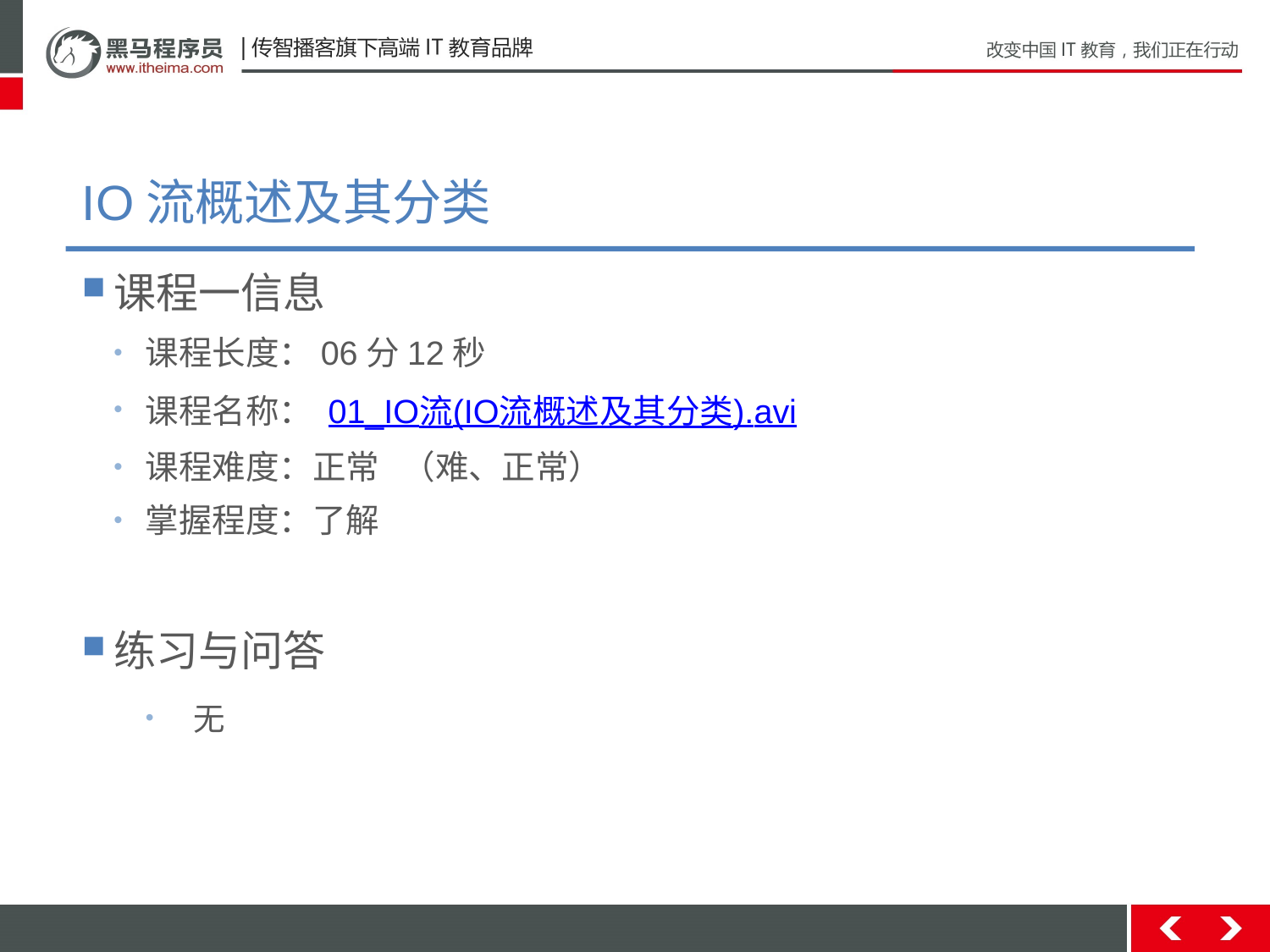

# IO流概述及其分类
课程一信息
课程长度：06分12秒
课程名称： 01_IO流(IO流概述及其分类).avi
课程难度：正常   （难、正常）
掌握程度：了解

练习与问答
无